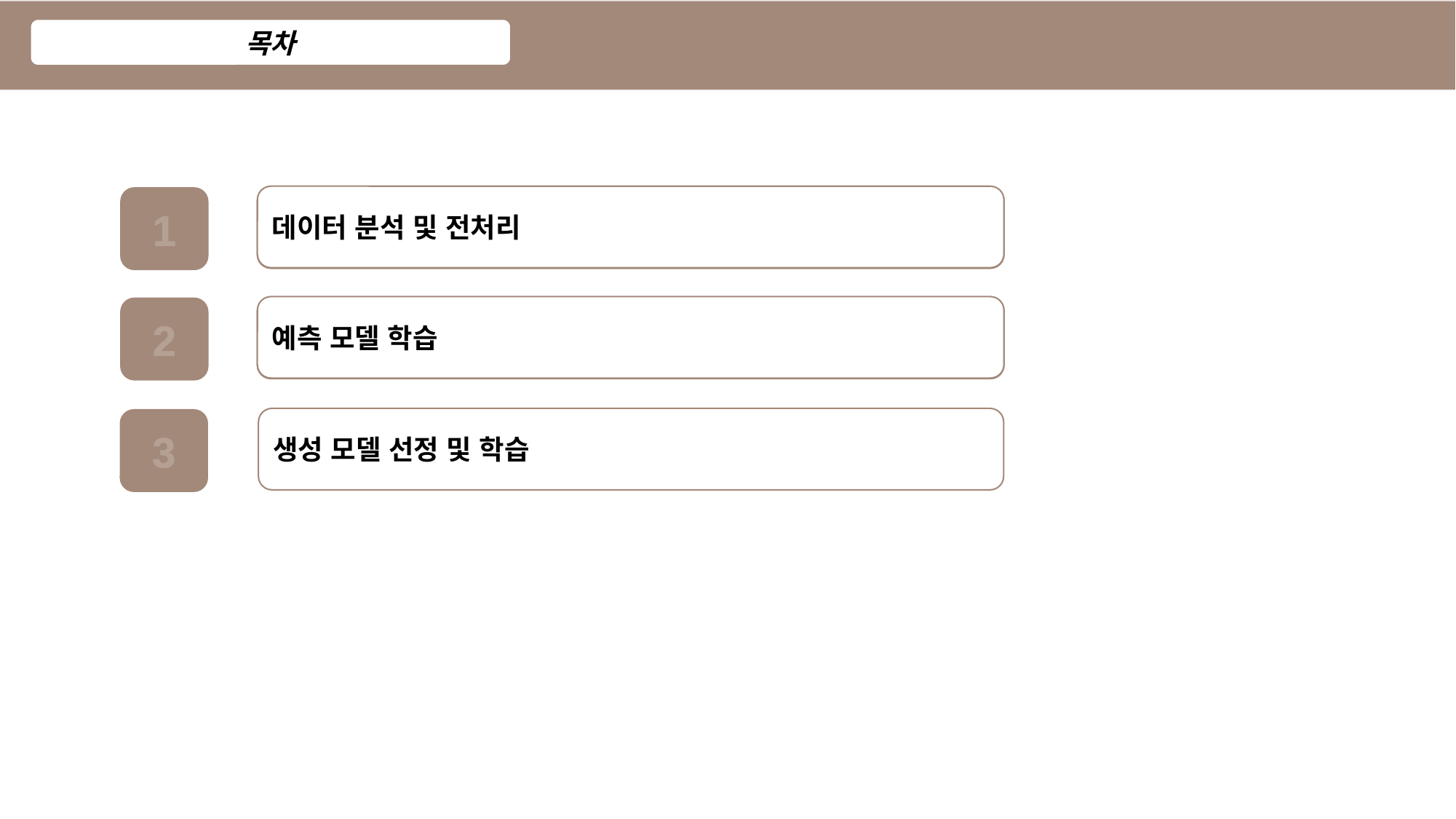

목차
데이터 분석 및 전처리
1.데이터 분석 및 전처리
1
예측 모델 학습
2. 예측 모델 학습 및 평가
2
생성 모델 선정 및 학습
3